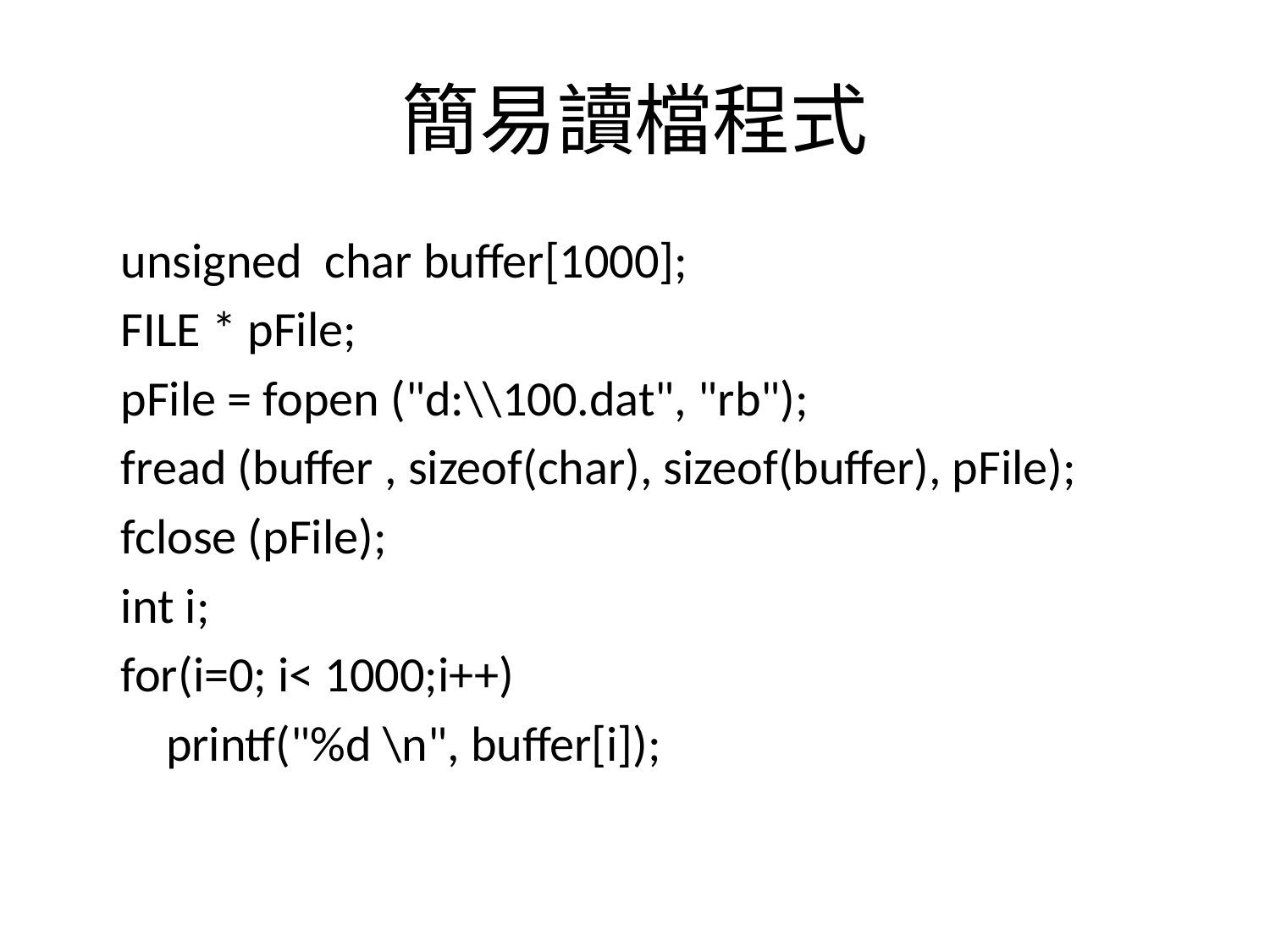

# 簡易讀檔程式
    unsigned  char buffer[1000];
    FILE * pFile;
    pFile = fopen ("d:\\100.dat", "rb");
    fread (buffer , sizeof(char), sizeof(buffer), pFile);
    fclose (pFile);
    int i;
    for(i=0; i< 1000;i++)
        printf("%d \n", buffer[i]);